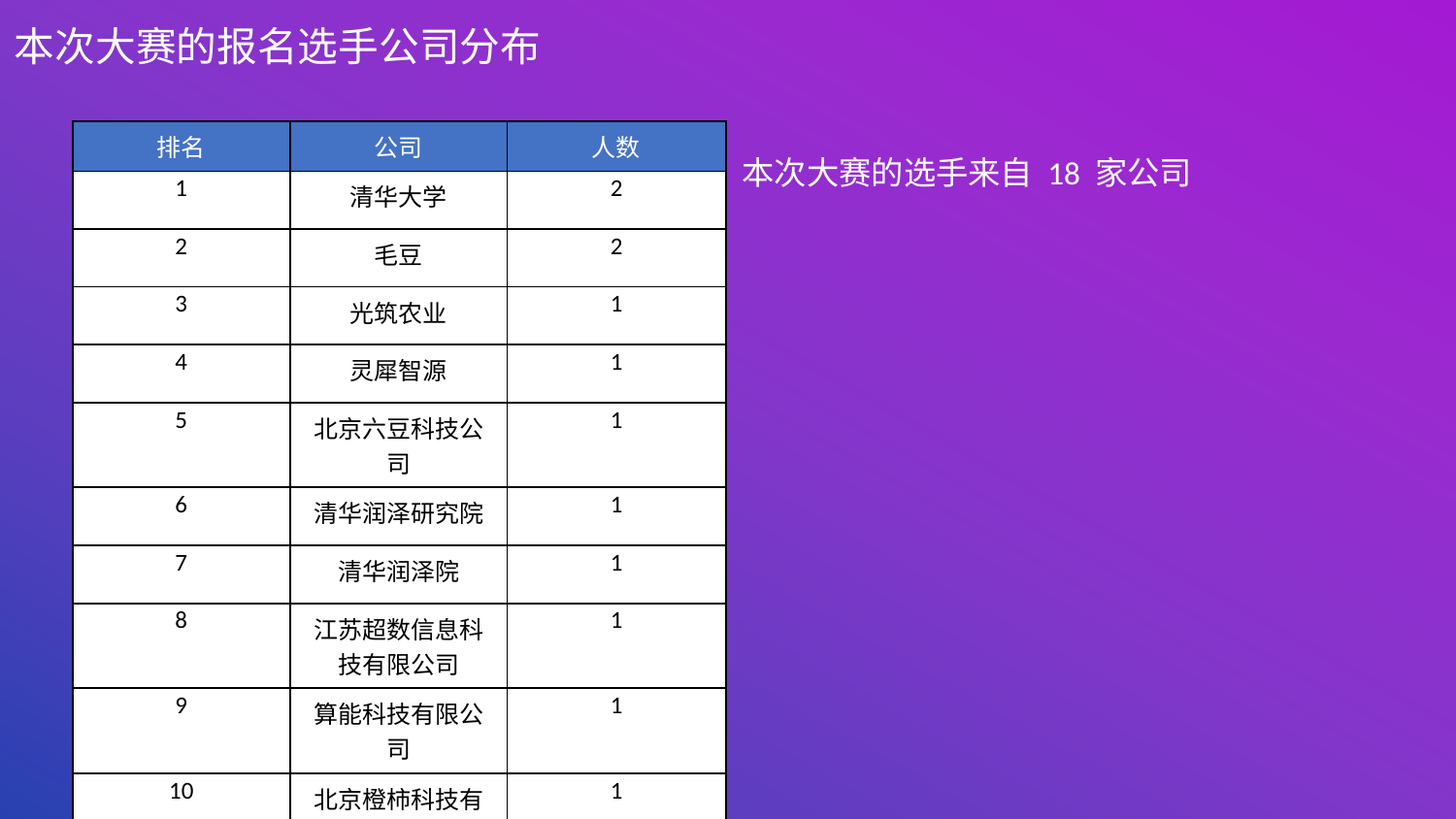

本次大赛的报名选手公司分布
| 排名 | 公司 | 人数 |
| --- | --- | --- |
| 1 | 清华大学 | 2 |
| 2 | 毛豆 | 2 |
| 3 | 光筑农业 | 1 |
| 4 | 灵犀智源 | 1 |
| 5 | 北京六豆科技公司 | 1 |
| 6 | 清华润泽研究院 | 1 |
| 7 | 清华润泽院 | 1 |
| 8 | 江苏超数信息科技有限公司 | 1 |
| 9 | 算能科技有限公司 | 1 |
| 10 | 北京橙柿科技有限公司 | 1 |
本次大赛的选手来自 18 家公司